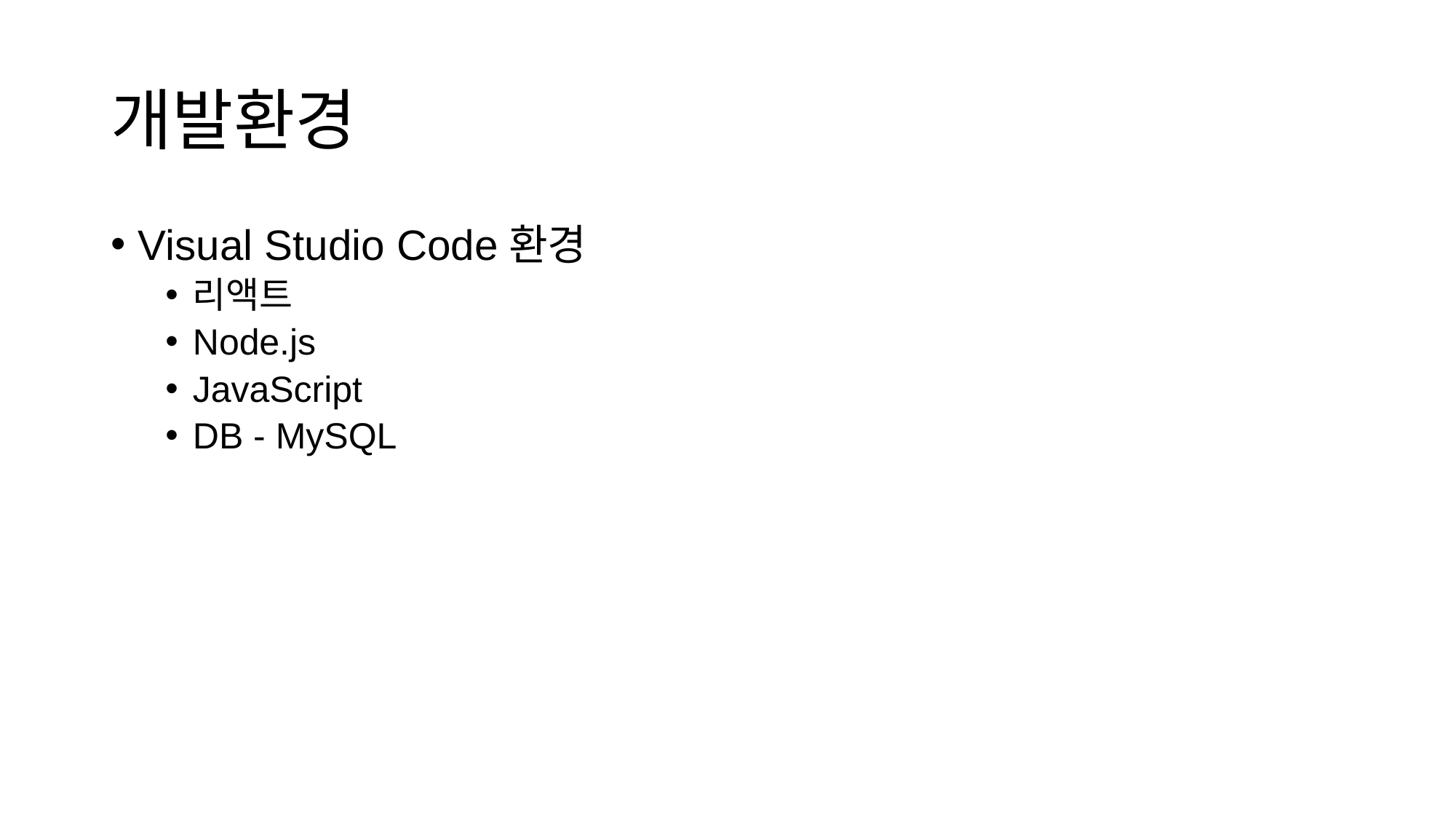

# 개발환경
Visual Studio Code환경
리액트
Node.js
JavaScript
DB - MySQL